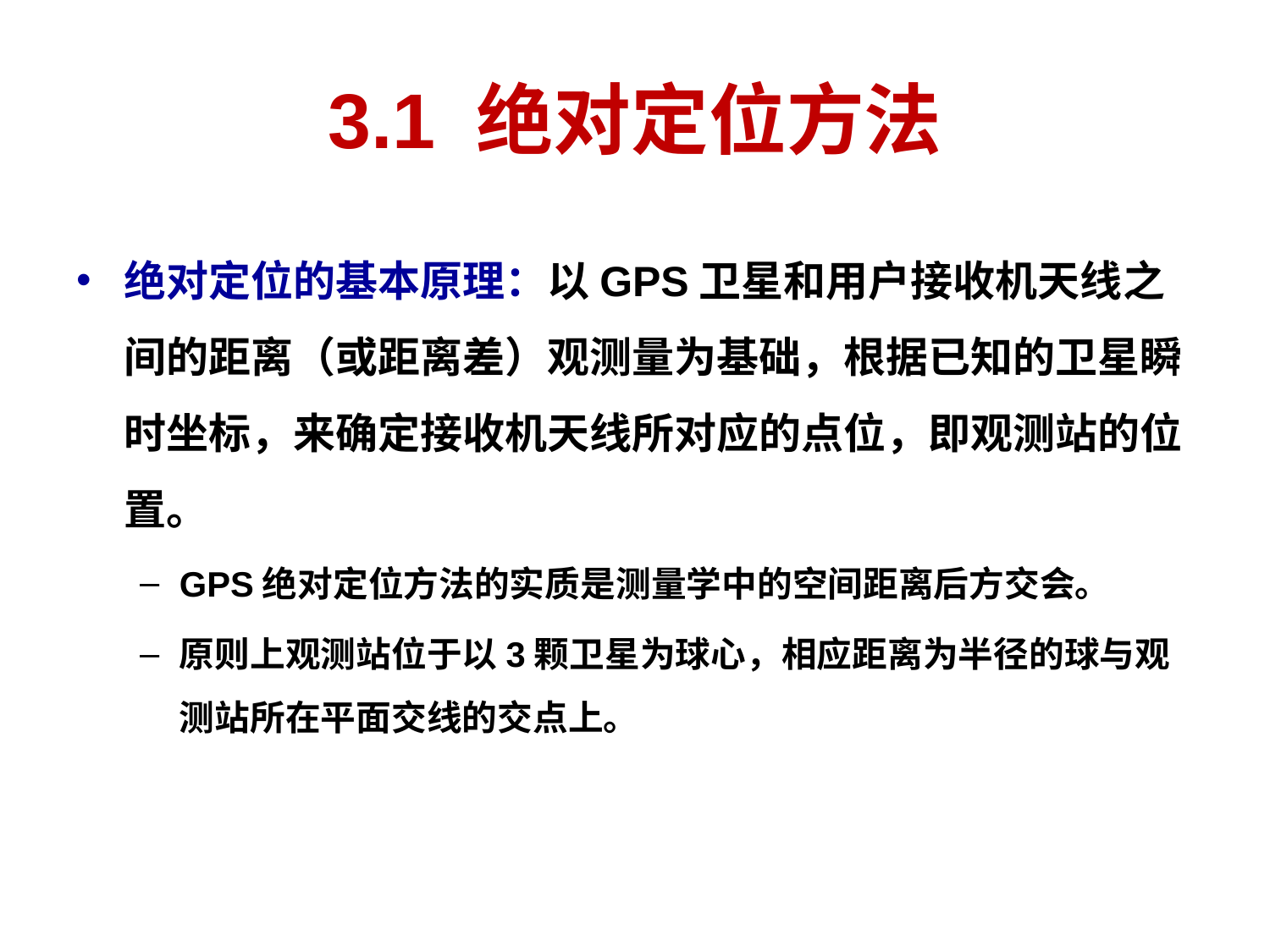

# 3.1 绝对定位方法
绝对定位的基本原理：以GPS卫星和用户接收机天线之间的距离（或距离差）观测量为基础，根据已知的卫星瞬时坐标，来确定接收机天线所对应的点位，即观测站的位置。
GPS绝对定位方法的实质是测量学中的空间距离后方交会。
原则上观测站位于以3颗卫星为球心，相应距离为半径的球与观测站所在平面交线的交点上。